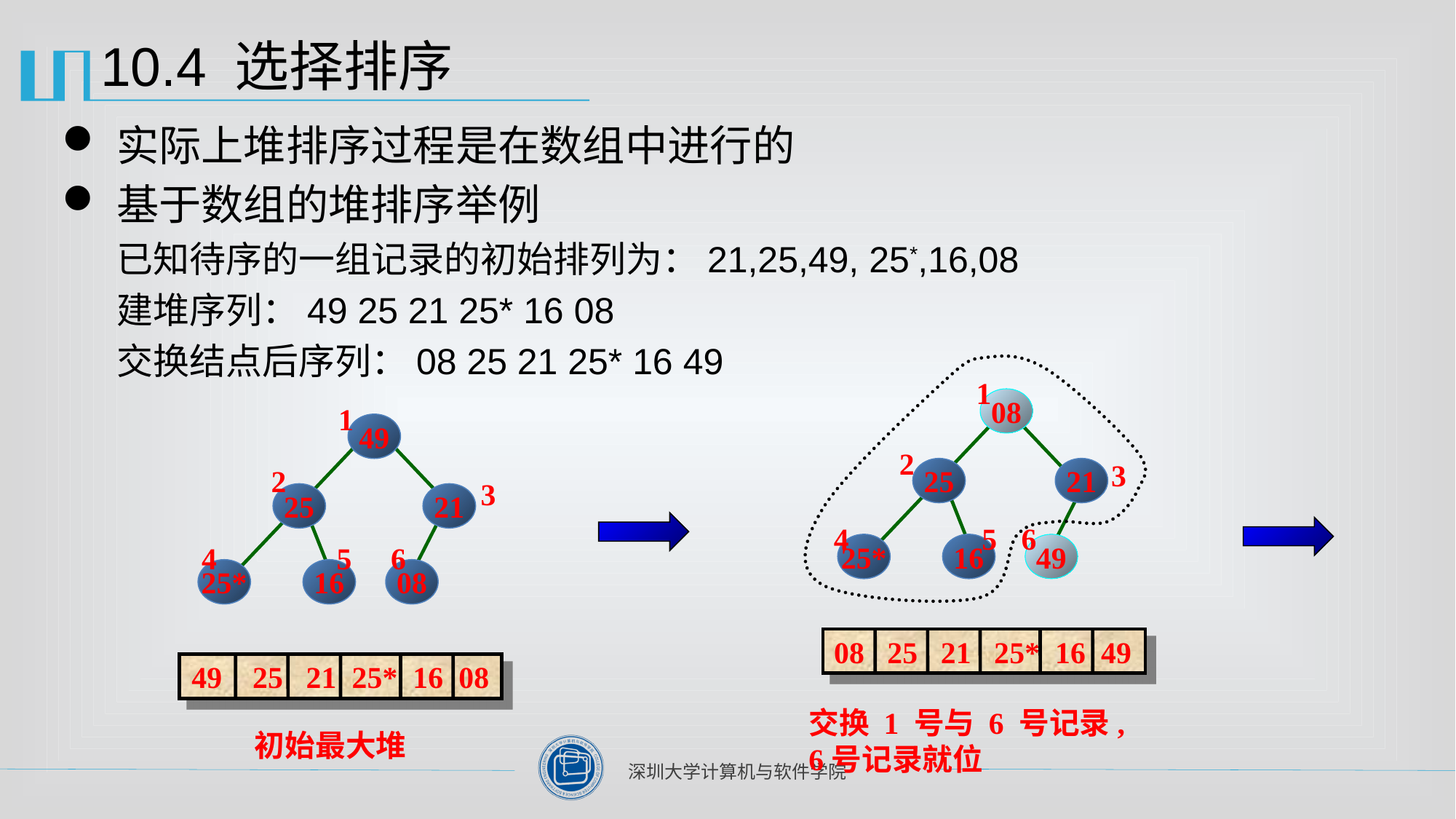

# 10.4 选择排序
实际上堆排序过程是在数组中进行的
基于数组的堆排序举例
已知待序的一组记录的初始排列为：21,25,49, 25*,16,08
建堆序列：49 25 21 25* 16 08
交换结点后序列：08 25 21 25* 16 49

1
08

2
3
25
21

4
5
6
25*
16
49
08   25   21   25*  16  49

交换 1 号与 6 号记录,
6号记录就位
1
49

2
3
25
21

4
5
6
25*
16
08
49    25   21  25*  16  08

初始最大堆

68